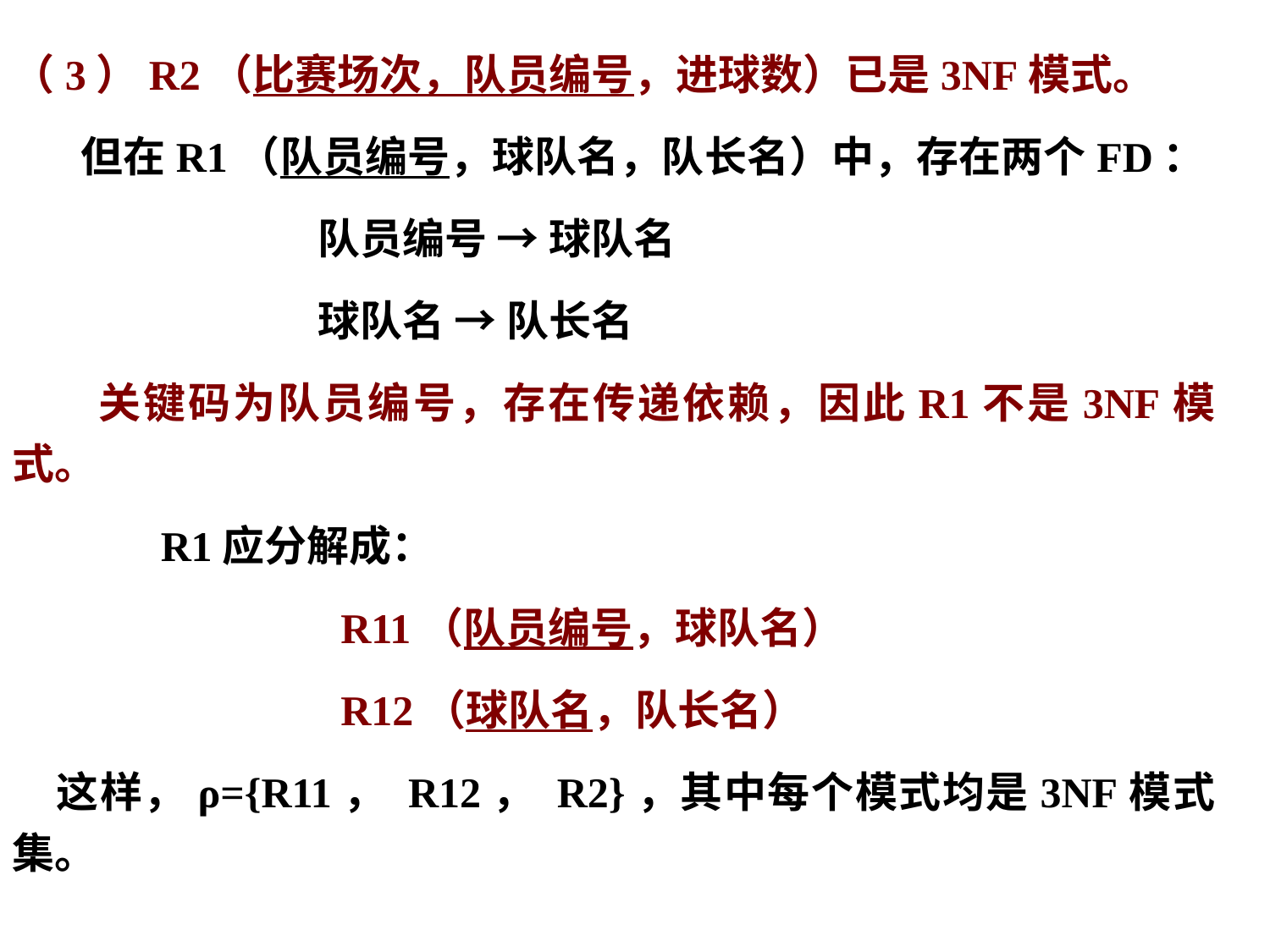

（3）R2（比赛场次，队员编号，进球数）已是3NF模式。
      但在R1（队员编号，球队名，队长名）中，存在两个FD：
                               队员编号 → 球队名
                               球队名 → 队长名
      关键码为队员编号，存在传递依赖，因此R1不是3NF模式。
	  R1应分解成：
                               R11（队员编号，球队名）
	                   R12（球队名，队长名）
   这样，ρ={R11， R12， R2}，其中每个模式均是3NF模式集。